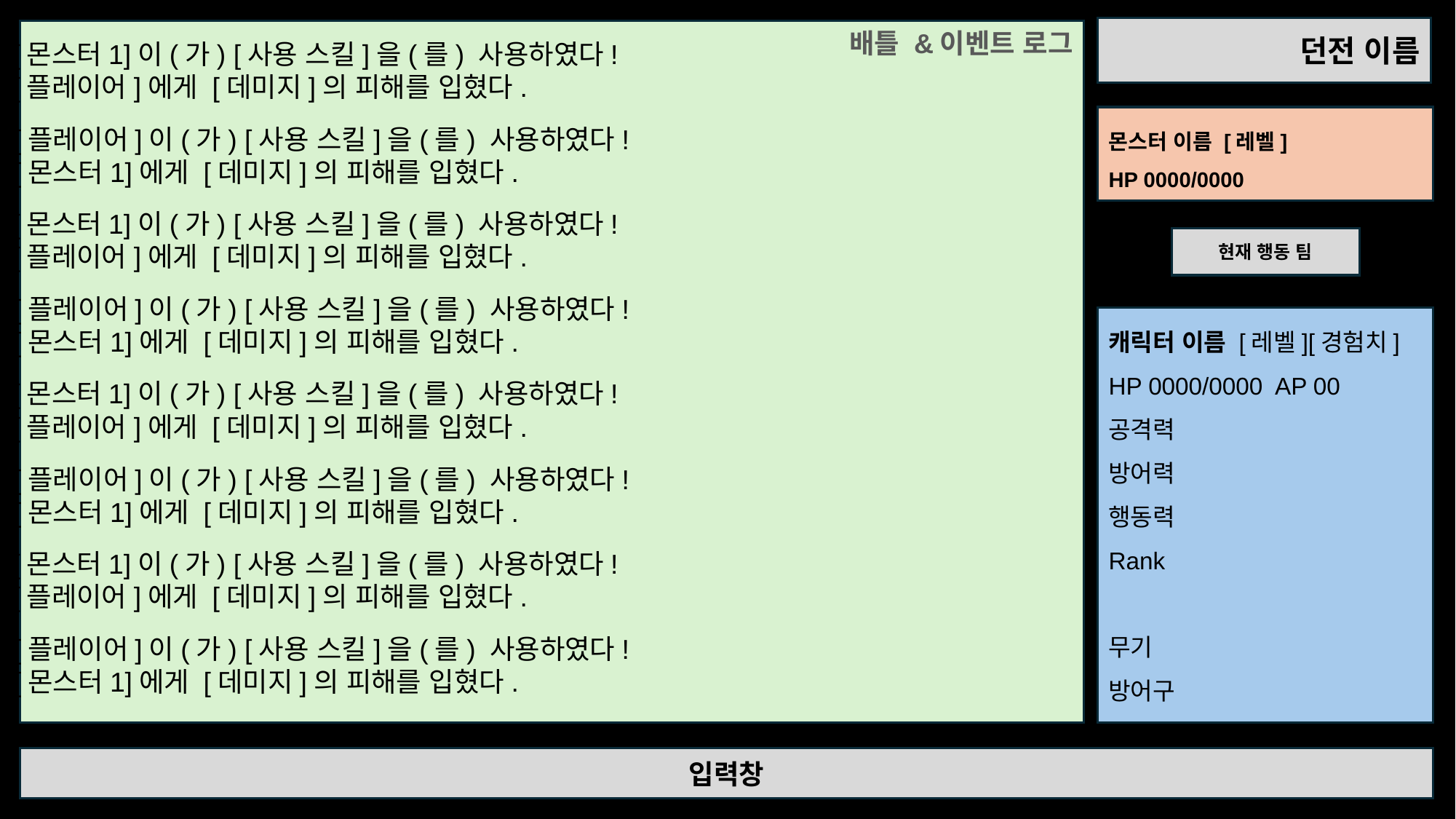

던전 이름
배틀 &이벤트 로그
[몬스터1]이(가) [사용 스킬]을(를) 사용하였다!
[플레이어]에게 [데미지]의 피해를 입혔다.
몬스터 이름 [레벨]
HP 0000/0000
[플레이어]이(가) [사용 스킬]을(를) 사용하였다!
[몬스터1]에게 [데미지]의 피해를 입혔다.
[몬스터1]이(가) [사용 스킬]을(를) 사용하였다!
[플레이어]에게 [데미지]의 피해를 입혔다.
현재 행동 팀
캐릭터 이름 [레벨][경험치]  HP 0000/0000 | AP 00 | BP: 00
[0] 액션 1   | [1] 액션 2   | [2] 액션 3
[플레이어]이(가) [사용 스킬]을(를) 사용하였다!
[몬스터1]에게 [데미지]의 피해를 입혔다.
캐릭터 이름 [레벨][경험치]
HP 0000/0000  AP 00
공격력
방어력
행동력
Rank

무기
방어구
[몬스터1]이(가) [사용 스킬]을(를) 사용하였다!
[플레이어]에게 [데미지]의 피해를 입혔다.
[플레이어]이(가) [사용 스킬]을(를) 사용하였다!
[몬스터1]에게 [데미지]의 피해를 입혔다.
[몬스터1]이(가) [사용 스킬]을(를) 사용하였다!
[플레이어]에게 [데미지]의 피해를 입혔다.
[플레이어]이(가) [사용 스킬]을(를) 사용하였다!
[몬스터1]에게 [데미지]의 피해를 입혔다.
입력창